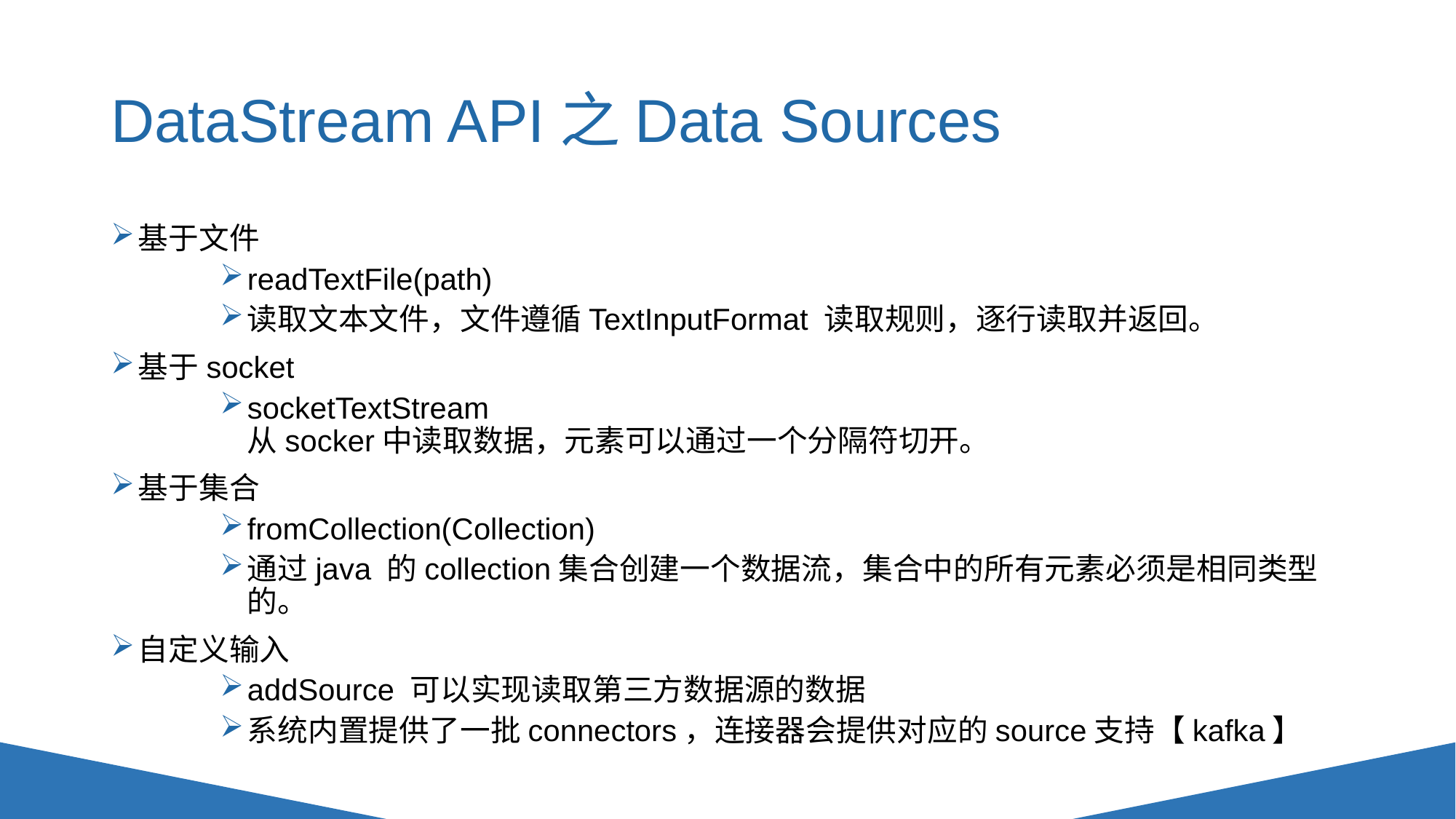

# DataStream API之Data Sources
基于文件
readTextFile(path)
读取文本文件，文件遵循TextInputFormat 读取规则，逐行读取并返回。
基于socket
socketTextStream
从socker中读取数据，元素可以通过一个分隔符切开。
基于集合
fromCollection(Collection)
通过java 的collection集合创建一个数据流，集合中的所有元素必须是相同类型的。
自定义输入
addSource 可以实现读取第三方数据源的数据
系统内置提供了一批connectors，连接器会提供对应的source支持【kafka】